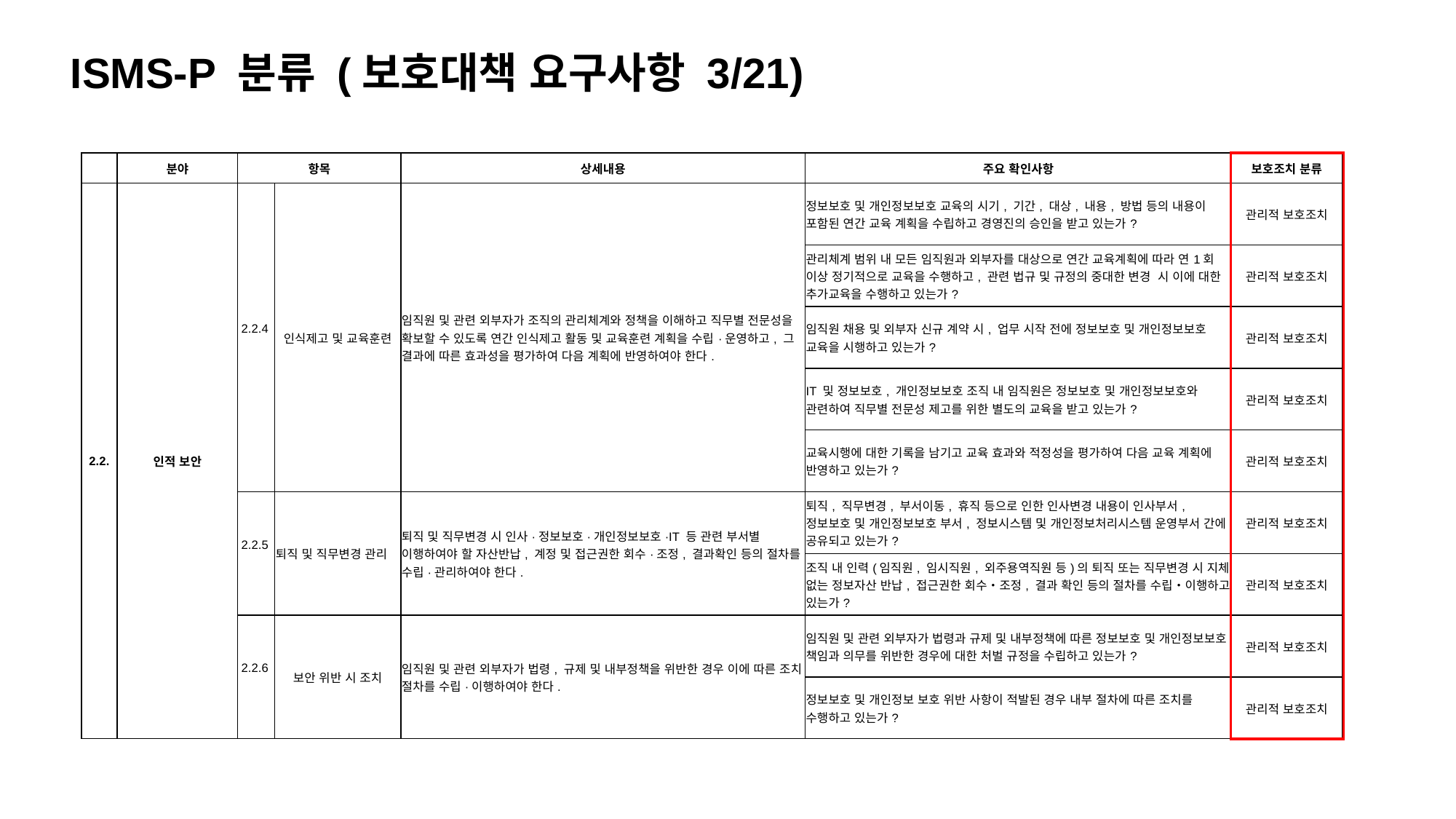

ISMS-P 분류 (보호대책 요구사항 3/21)
|  | 분야 | 항목 |  | 상세내용 | 주요 확인사항 | 보호조치 분류 |
| --- | --- | --- | --- | --- | --- | --- |
| 2.2. | 인적 보안 | 2.2.4 | 인식제고 및 교육훈련 | 임직원 및 관련 외부자가 조직의 관리체계와 정책을 이해하고 직무별 전문성을 확보할 수 있도록 연간 인식제고 활동 및 교육훈련 계획을 수립·운영하고, 그 결과에 따른 효과성을 평가하여 다음 계획에 반영하여야 한다. | 정보보호 및 개인정보보호 교육의 시기, 기간, 대상, 내용, 방법 등의 내용이 포함된 연간 교육 계획을 수립하고 경영진의 승인을 받고 있는가? | 관리적 보호조치 |
|  |  |  |  |  | 관리체계 범위 내 모든 임직원과 외부자를 대상으로 연간 교육계획에 따라 연1회 이상 정기적으로 교육을 수행하고, 관련 법규 및 규정의 중대한 변경 시 이에 대한 추가교육을 수행하고 있는가? | 관리적 보호조치 |
|  |  |  |  |  | 임직원 채용 및 외부자 신규 계약 시, 업무 시작 전에 정보보호 및 개인정보보호 교육을 시행하고 있는가? | 관리적 보호조치 |
|  |  |  |  |  | IT 및 정보보호, 개인정보보호 조직 내 임직원은 정보보호 및 개인정보보호와 관련하여 직무별 전문성 제고를 위한 별도의 교육을 받고 있는가? | 관리적 보호조치 |
|  |  |  |  |  | 교육시행에 대한 기록을 남기고 교육 효과와 적정성을 평가하여 다음 교육 계획에 반영하고 있는가? | 관리적 보호조치 |
|  |  | 2.2.5 | 퇴직 및 직무변경 관리 | 퇴직 및 직무변경 시 인사·정보보호·개인정보보호·IT 등 관련 부서별 이행하여야 할 자산반납, 계정 및 접근권한 회수·조정, 결과확인 등의 절차를 수립·관리하여야 한다. | 퇴직, 직무변경, 부서이동, 휴직 등으로 인한 인사변경 내용이 인사부서, 정보보호 및 개인정보보호 부서, 정보시스템 및 개인정보처리시스템 운영부서 간에 공유되고 있는가? | 관리적 보호조치 |
|  |  |  |  |  | 조직 내 인력(임직원, 임시직원, 외주용역직원 등)의 퇴직 또는 직무변경 시 지체 없는 정보자산 반납, 접근권한 회수‧조정, 결과 확인 등의 절차를 수립‧이행하고 있는가? | 관리적 보호조치 |
|  |  | 2.2.6 | 보안 위반 시 조치 | 임직원 및 관련 외부자가 법령, 규제 및 내부정책을 위반한 경우 이에 따른 조치 절차를 수립·이행하여야 한다. | 임직원 및 관련 외부자가 법령과 규제 및 내부정책에 따른 정보보호 및 개인정보보호 책임과 의무를 위반한 경우에 대한 처벌 규정을 수립하고 있는가? | 관리적 보호조치 |
|  |  |  |  |  | 정보보호 및 개인정보 보호 위반 사항이 적발된 경우 내부 절차에 따른 조치를 수행하고 있는가? | 관리적 보호조치 |